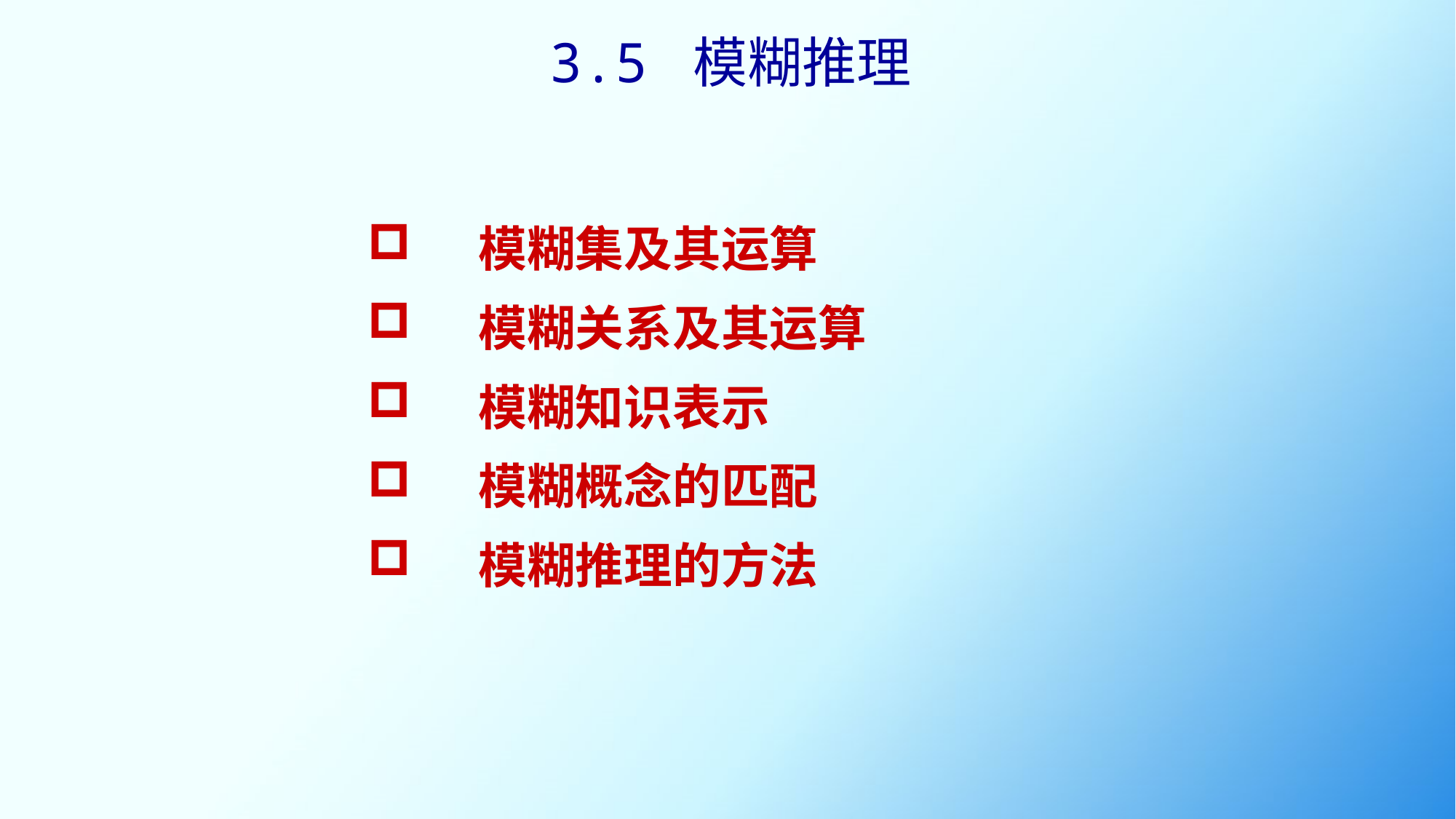

3.5 模糊推理
    模糊集及其运算
    模糊关系及其运算
    模糊知识表示
    模糊概念的匹配
    模糊推理的方法